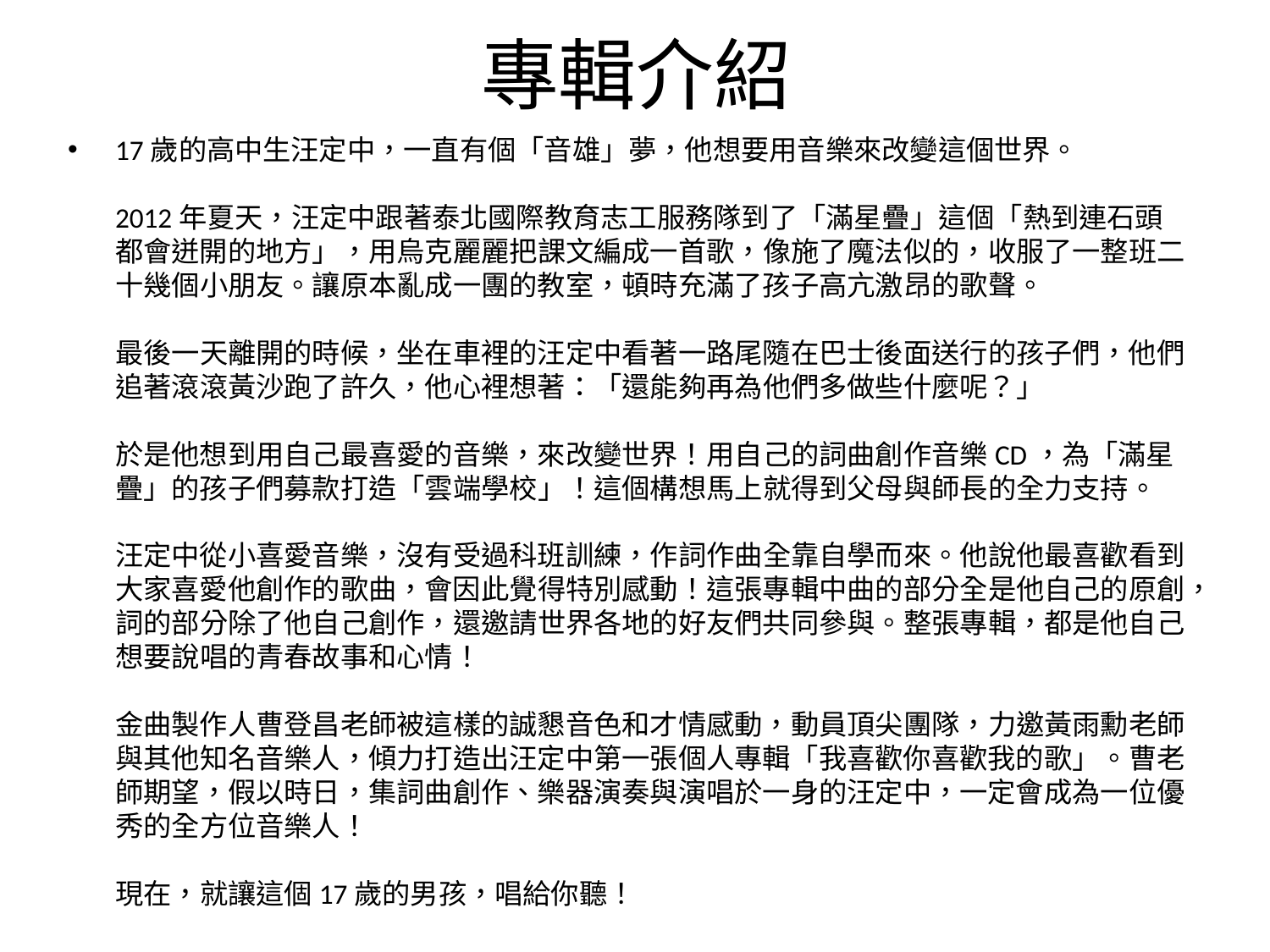

# 專輯介紹
17歲的高中生汪定中，一直有個「音雄」夢，他想要用音樂來改變這個世界。
2012年夏天，汪定中跟著泰北國際教育志工服務隊到了「滿星疊」這個「熱到連石頭都會迸開的地方」，用烏克麗麗把課文編成一首歌，像施了魔法似的，收服了一整班二十幾個小朋友。讓原本亂成一團的教室，頓時充滿了孩子高亢激昂的歌聲。
最後一天離開的時候，坐在車裡的汪定中看著一路尾隨在巴士後面送行的孩子們，他們追著滾滾黃沙跑了許久，他心裡想著：「還能夠再為他們多做些什麼呢？」
於是他想到用自己最喜愛的音樂，來改變世界！用自己的詞曲創作音樂CD，為「滿星疊」的孩子們募款打造「雲端學校」！這個構想馬上就得到父母與師長的全力支持。
汪定中從小喜愛音樂，沒有受過科班訓練，作詞作曲全靠自學而來。他說他最喜歡看到大家喜愛他創作的歌曲，會因此覺得特別感動！這張專輯中曲的部分全是他自己的原創，詞的部分除了他自己創作，還邀請世界各地的好友們共同參與。整張專輯，都是他自己想要說唱的青春故事和心情！
金曲製作人曹登昌老師被這樣的誠懇音色和才情感動，動員頂尖團隊，力邀黃雨勳老師與其他知名音樂人，傾力打造出汪定中第一張個人專輯「我喜歡你喜歡我的歌」。曹老師期望，假以時日，集詞曲創作、樂器演奏與演唱於一身的汪定中，一定會成為一位優秀的全方位音樂人！
現在，就讓這個17歲的男孩，唱給你聽！